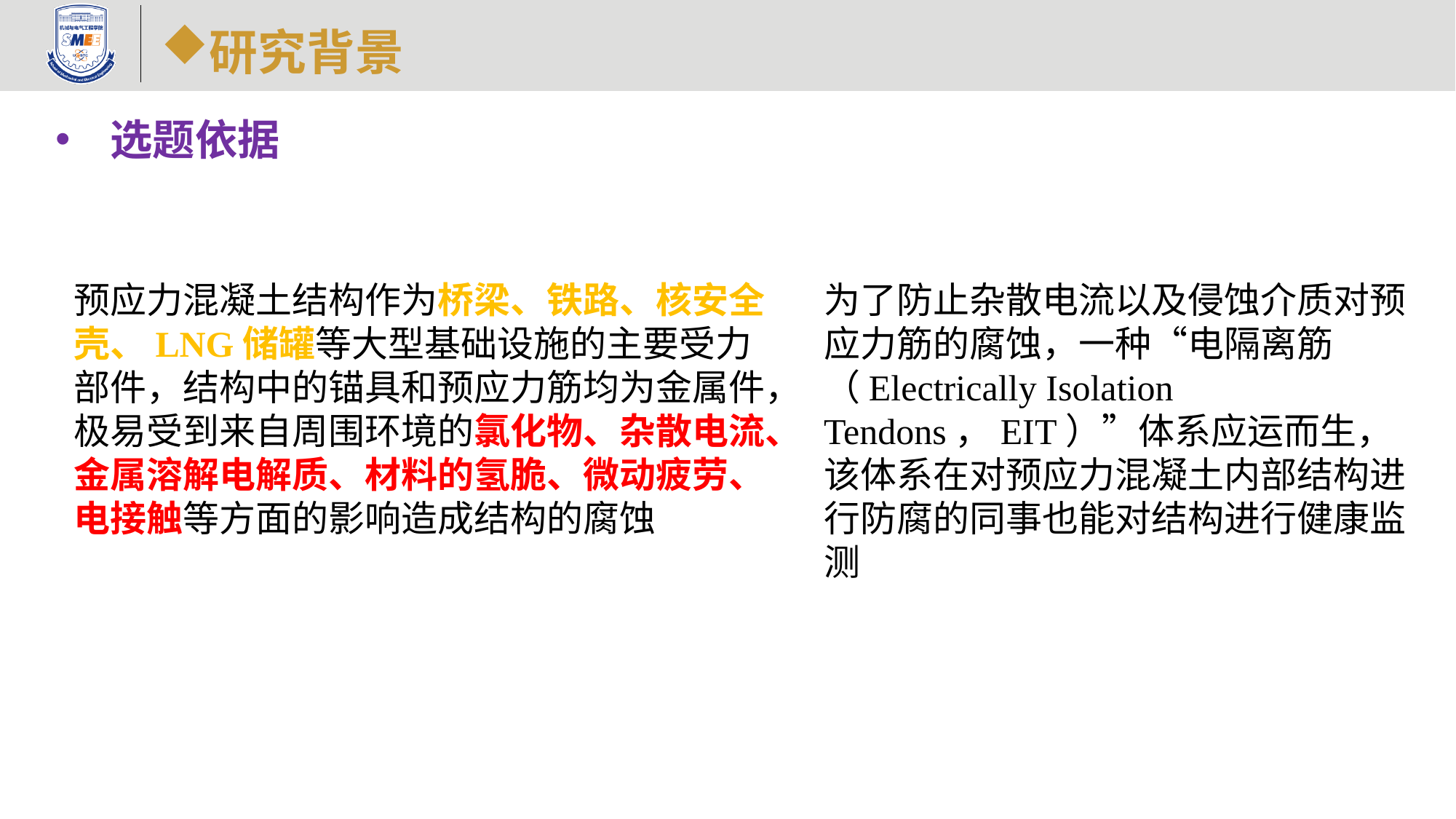

研究背景
选题依据

预应力混凝土结构作为桥梁、铁路、核安全壳、LNG储罐等大型基础设施的主要受力部件，结构中的锚具和预应力筋均为金属件，极易受到来自周围环境的氯化物、杂散电流、金属溶解电解质、材料的氢脆、微动疲劳、电接触等方面的影响造成结构的腐蚀
为了防止杂散电流以及侵蚀介质对预应力筋的腐蚀，一种“电隔离筋（Electrically Isolation Tendons，EIT）”体系应运而生，该体系在对预应力混凝土内部结构进行防腐的同事也能对结构进行健康监测